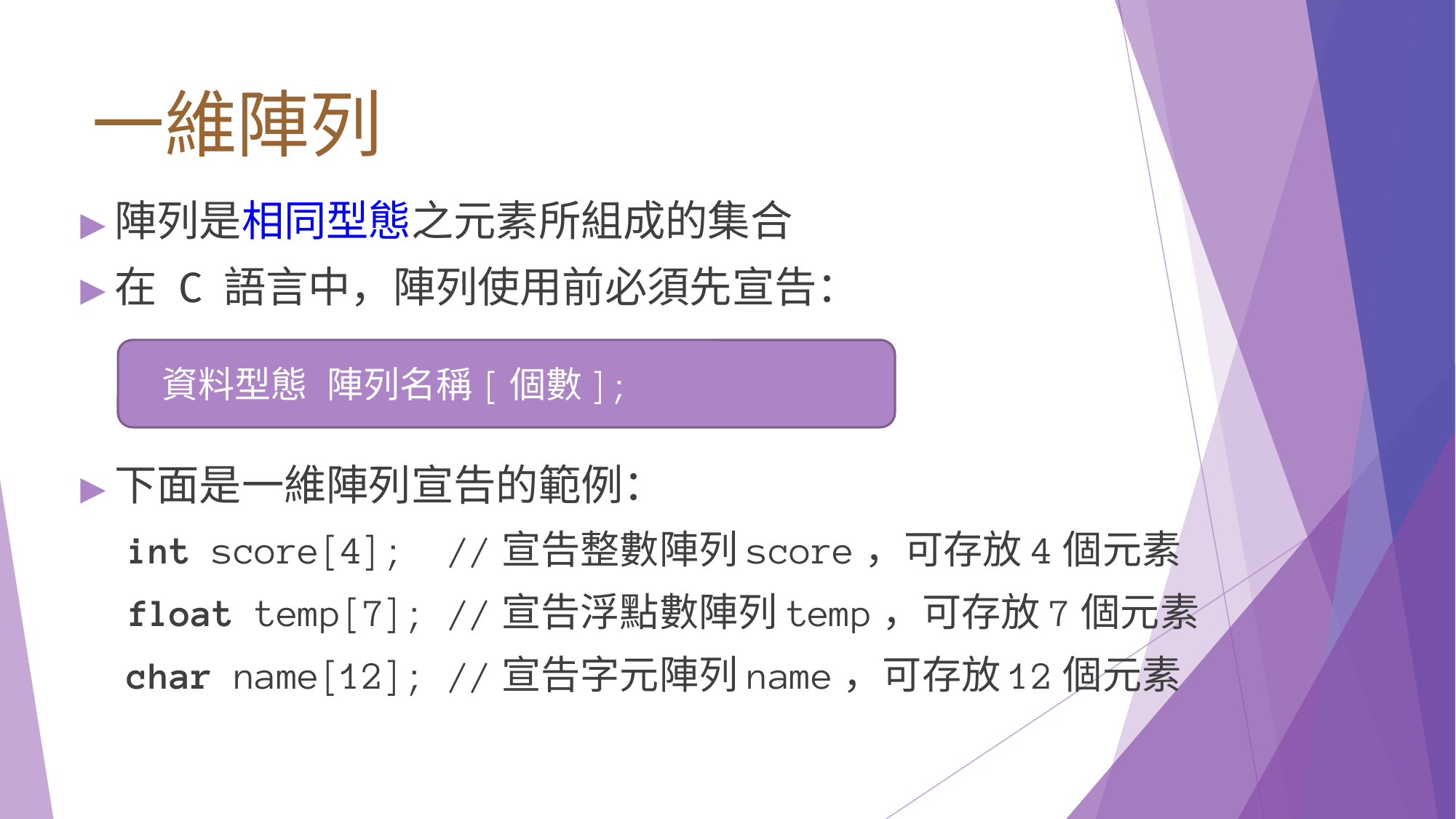

# 一維陣列
陣列是相同型態之元素所組成的集合
在 C 語言中，陣列使用前必須先宣告：

下⾯是一維陣列宣告的範例：
int score[4];  //宣告整數陣列score，可存放4個元素
float temp[7]; //宣告浮點數陣列temp，可存放7個元素
char name[12]; //宣告字元陣列name，可存放12個元素

 資料型態 陣列名稱[個數];